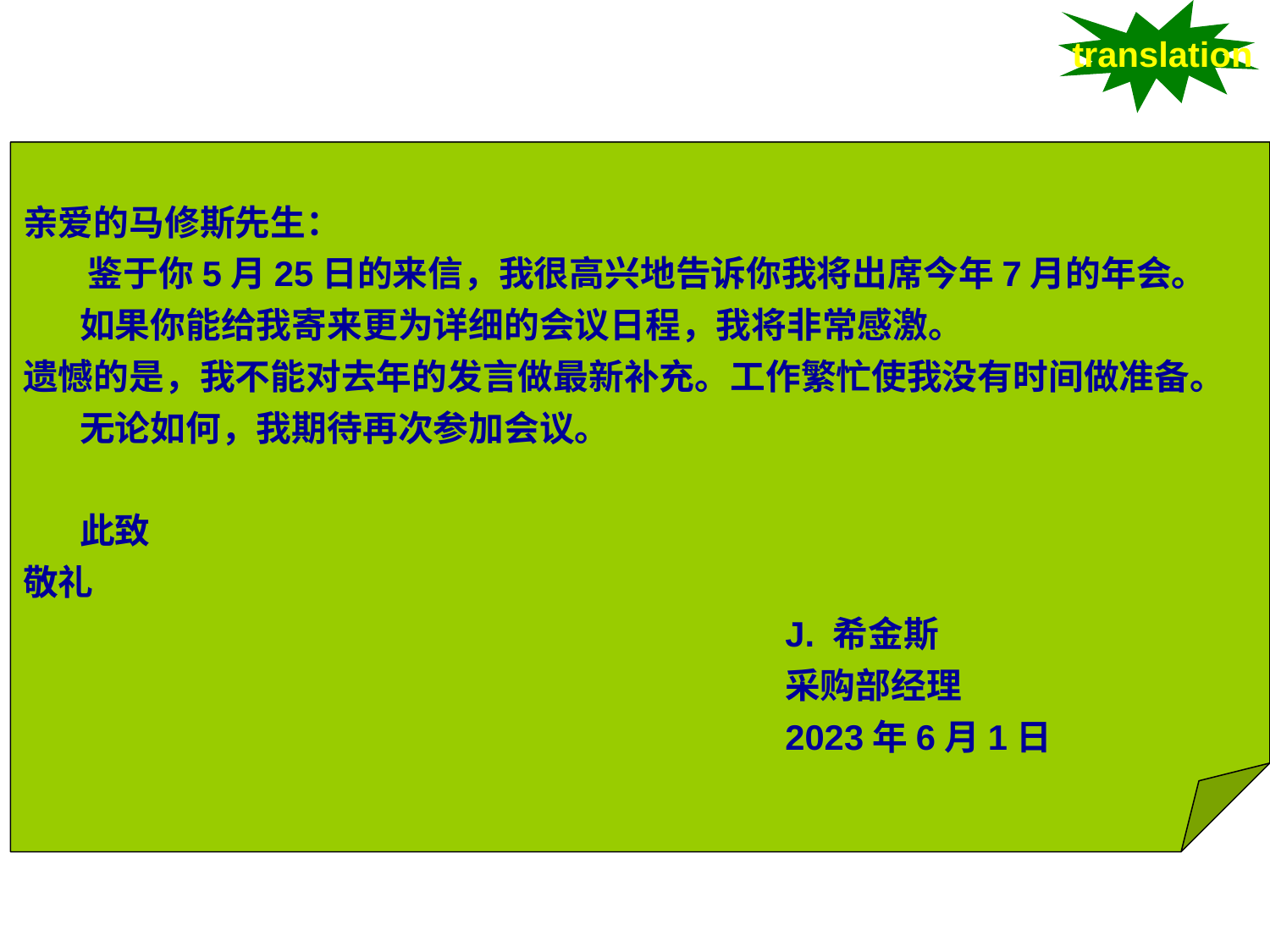

translation

亲爱的马修斯先生：
       鉴于你5月25日的来信，我很高兴地告诉你我将出席今年7月的年会。
      如果你能给我寄来更为详细的会议日程，我将非常感激。
遗憾的是，我不能对去年的发言做最新补充。工作繁忙使我没有时间做准备。
      无论如何，我期待再次参加会议。

      此致
敬礼
						J. 希金斯
						采购部经理
						2023年6月1日